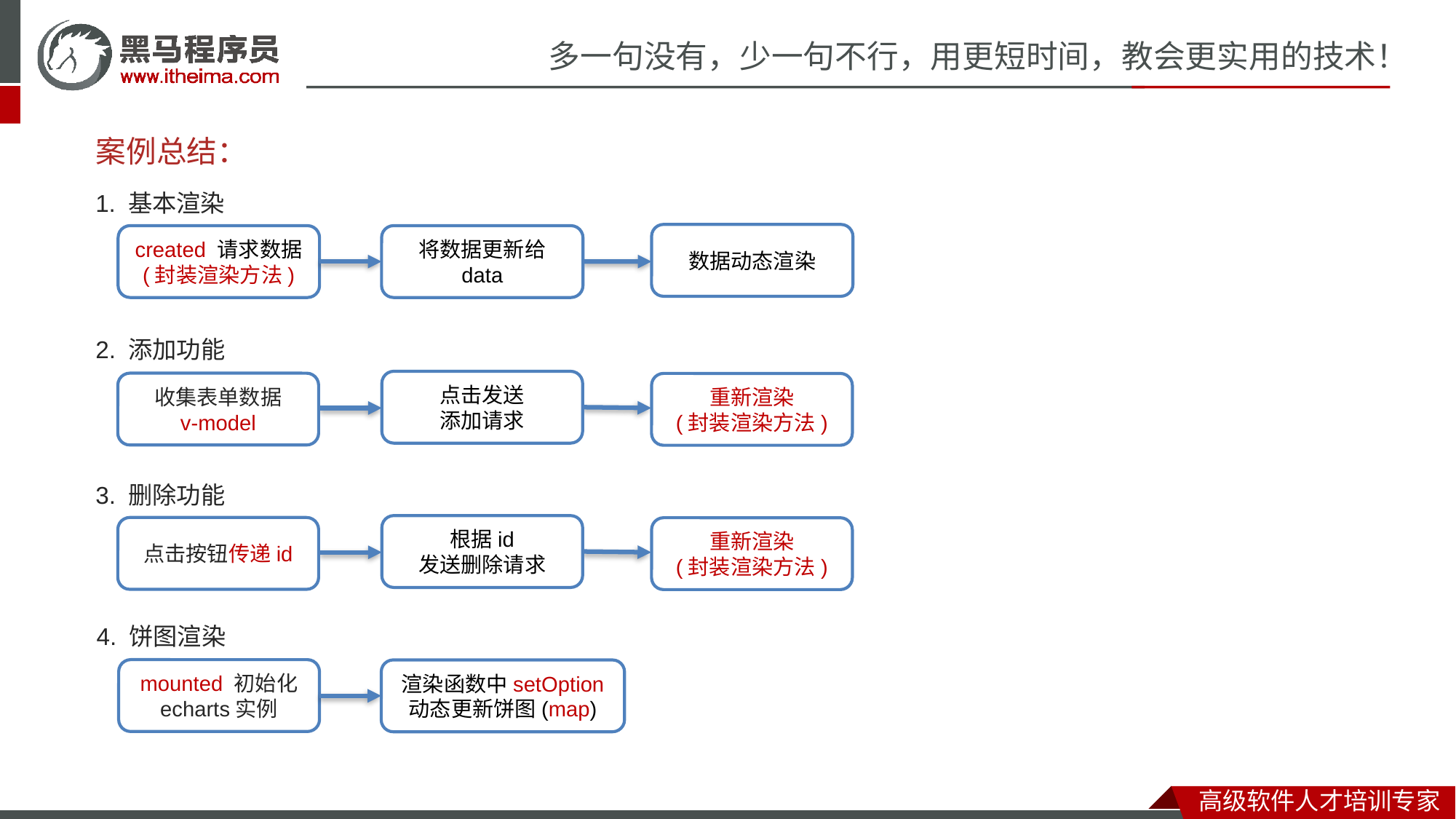

# 案例总结：
1. 基本渲染
数据动态渲染
created 请求数据
(封装渲染方法)
将数据更新给 data
2. 添加功能
点击发送
添加请求
收集表单数据
v-model
重新渲染
(封装渲染方法)
3. 删除功能
根据id
发送删除请求
点击按钮传递id
重新渲染
(封装渲染方法)
4. 饼图渲染
mounted 初始化
echarts实例
渲染函数中setOption
动态更新饼图(map)